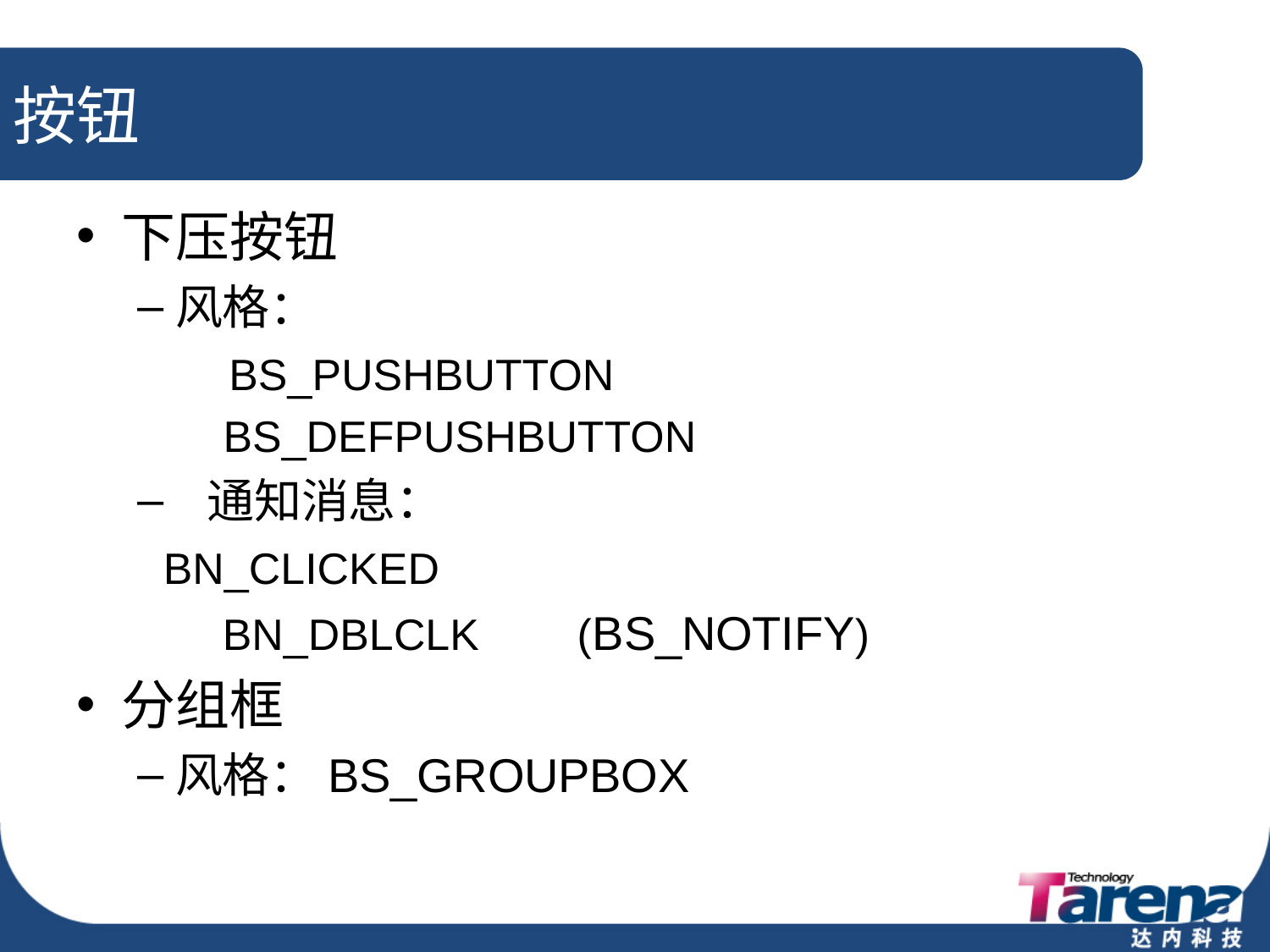

# 按钮
下压按钮
风格：
       BS_PUSHBUTTON
       BS_DEFPUSHBUTTON
  通知消息：
	  BN_CLICKED
  BN_DBLCLK        (BS_NOTIFY)
分组框
风格：BS_GROUPBOX